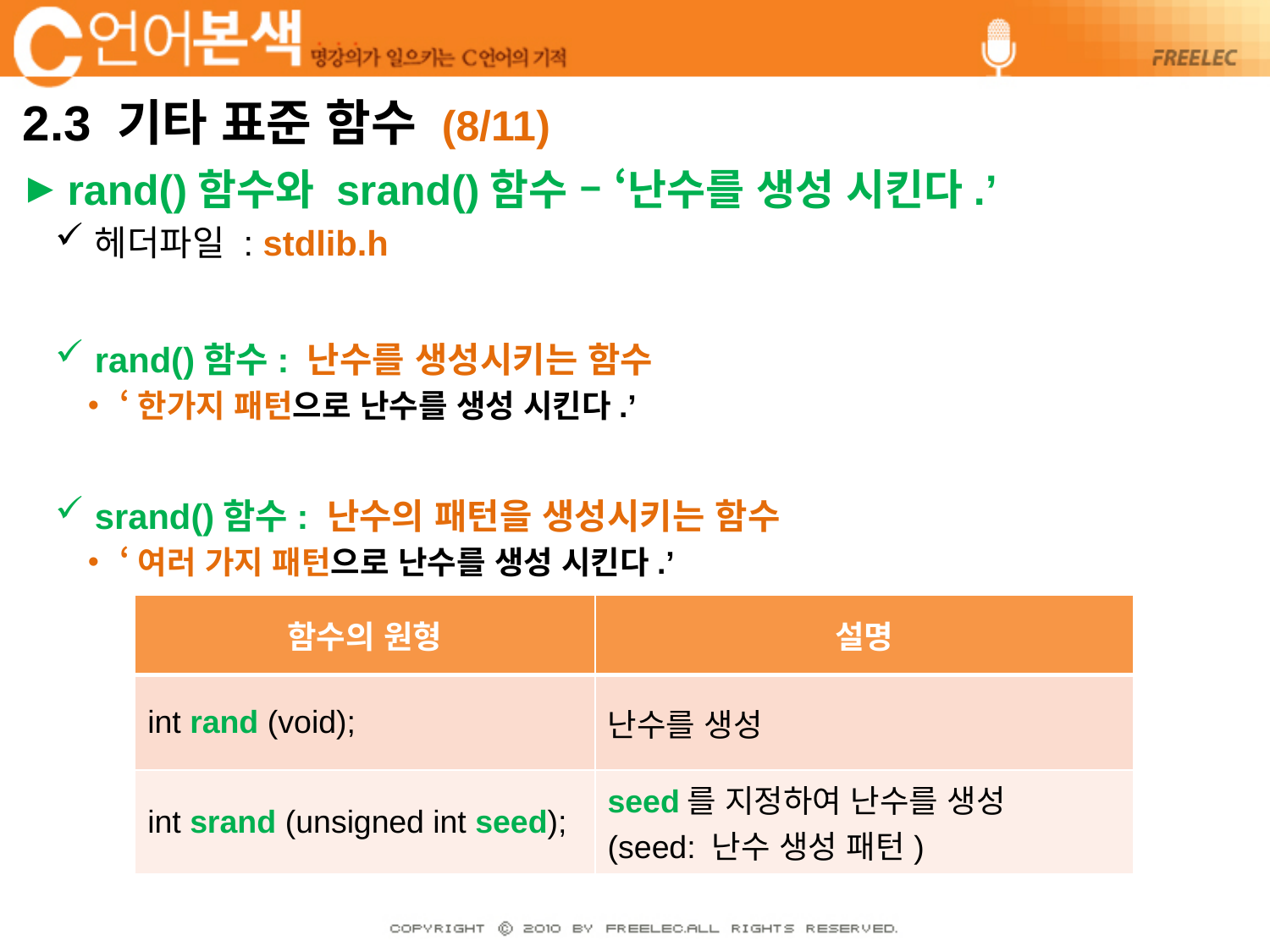

# 2.3 기타 표준 함수 (8/11)
rand()함수와 srand()함수 – ‘난수를 생성 시킨다.’
헤더파일 : stdlib.h

rand()함수: 난수를 생성시키는 함수
‘한가지 패턴으로 난수를 생성 시킨다.’

srand()함수: 난수의 패턴을 생성시키는 함수
‘여러 가지 패턴으로 난수를 생성 시킨다.’

| 함수의 원형 | 설명 |
| --- | --- |
| int rand (void); | 난수를 생성 |
| int srand (unsigned int seed); | seed를 지정하여 난수를 생성 (seed: 난수 생성 패턴) |